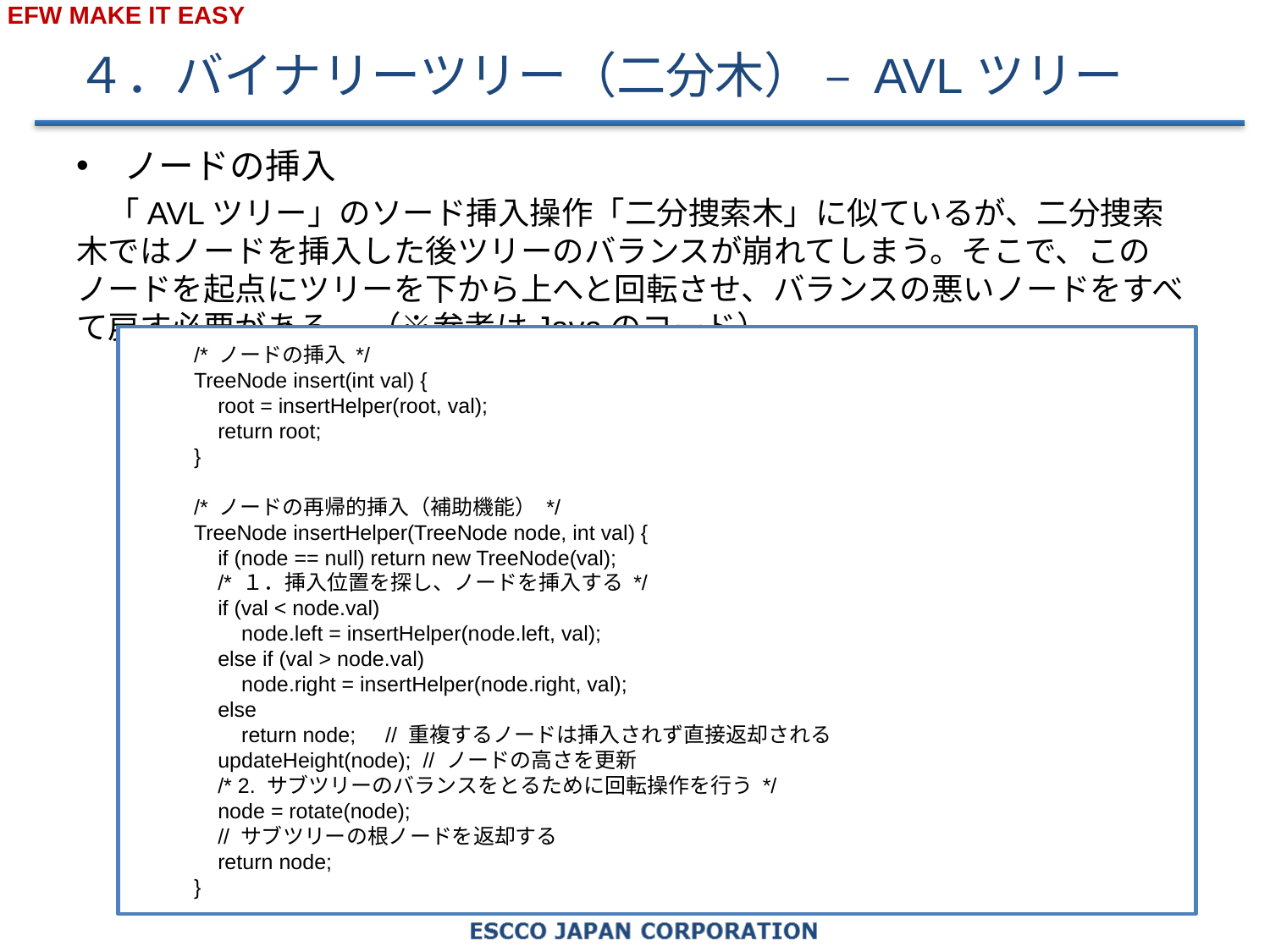

# ４．バイナリーツリー（二分木） – AVLツリー
ノードの挿入
　「AVLツリー」のソード挿入操作「二分捜索木」に似ているが、二分捜索木ではノードを挿入した後ツリーのバランスが崩れてしまう。そこで、このノードを起点にツリーを下から上へと回転させ、バランスの悪いノードをすべて戻す必要がある。 （※参考はJavaのコード）
/* ノードの挿入 */
TreeNode insert(int val) {
    root = insertHelper(root, val);
    return root;
}

/* ノードの再帰的挿入（補助機能） */
TreeNode insertHelper(TreeNode node, int val) {
    if (node == null) return new TreeNode(val);
    /* １．挿入位置を探し、ノードを挿入する */
    if (val < node.val)
        node.left = insertHelper(node.left, val);
    else if (val > node.val)
        node.right = insertHelper(node.right, val);
    else
        return node;     // 重複するノードは挿入されず直接返却される
    updateHeight(node);  // ノードの高さを更新
    /* 2. サブツリーのバランスをとるために回転操作を行う */
    node = rotate(node);
    // サブツリーの根ノードを返却する
    return node;
}